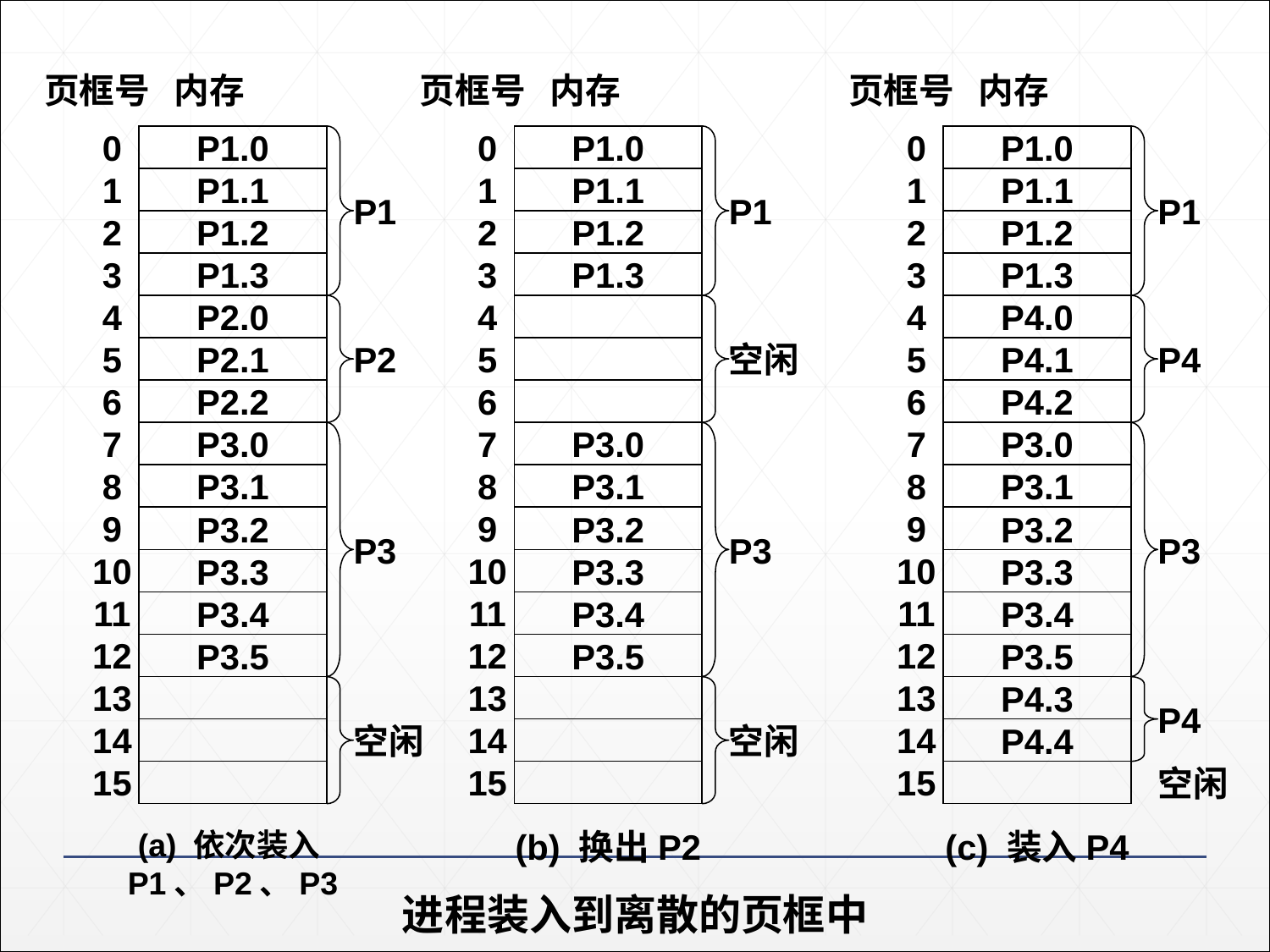

页框号   内存
0
1
2
3
4
5
6
7
8
9
10
11
12
13
14
15
P1.0
P1.1
P1.2
P1.3
P2.0
P2.1
P2.2
P3.0
P3.1
P3.2
P3.3
P3.4
P3.5

(a) 依次装入P1、P2、P3

P1

P2

P3

空闲
页框号   内存
0
1
2
3
4
5
6
7
8
9
10
11
12
13
14
15
P1.0
P1.1
P1.2
P1.3

P3.0
P3.1
P3.2
P3.3
P3.4
P3.5

(b) 换出P2

P1

空闲

P3

空闲
页框号   内存
0
1
2
3
4
5
6
7
8
9
10
11
12
13
14
15
P1.0
P1.1
P1.2
P1.3
P4.0
P4.1
P4.2
P3.0
P3.1
P3.2
P3.3
P3.4
P3.5
P4.3
P4.4

(c) 装入P4

P1

P4

P3

P4
空闲
进程装入到离散的页框中